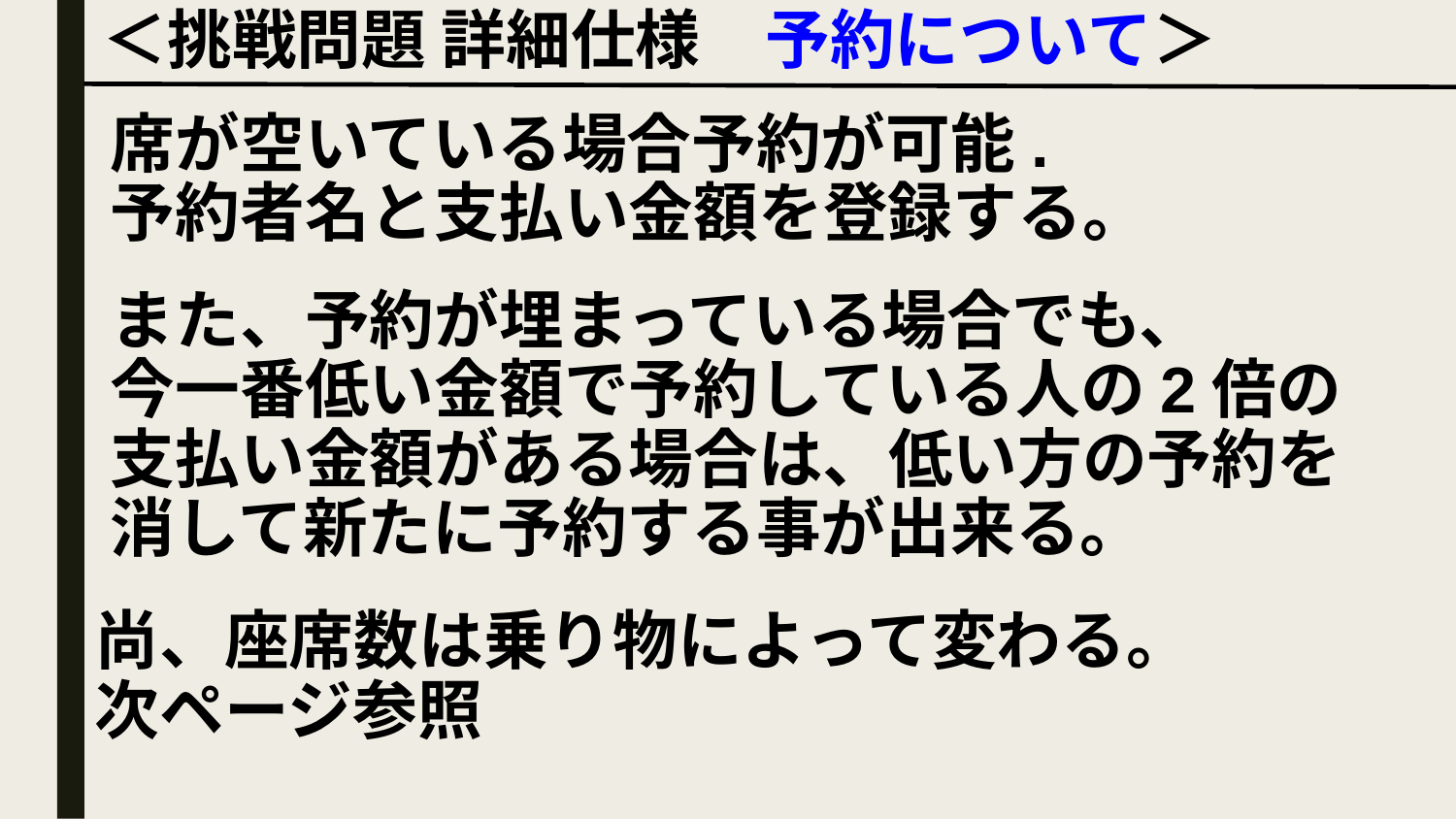

# ＜挑戦問題 詳細仕様　予約について＞
席が空いている場合予約が可能.
予約者名と支払い金額を登録する。

また、予約が埋まっている場合でも、
今一番低い金額で予約している人の2倍の
支払い金額がある場合は、低い方の予約を消して新たに予約する事が出来る。
尚、座席数は乗り物によって変わる。
次ページ参照